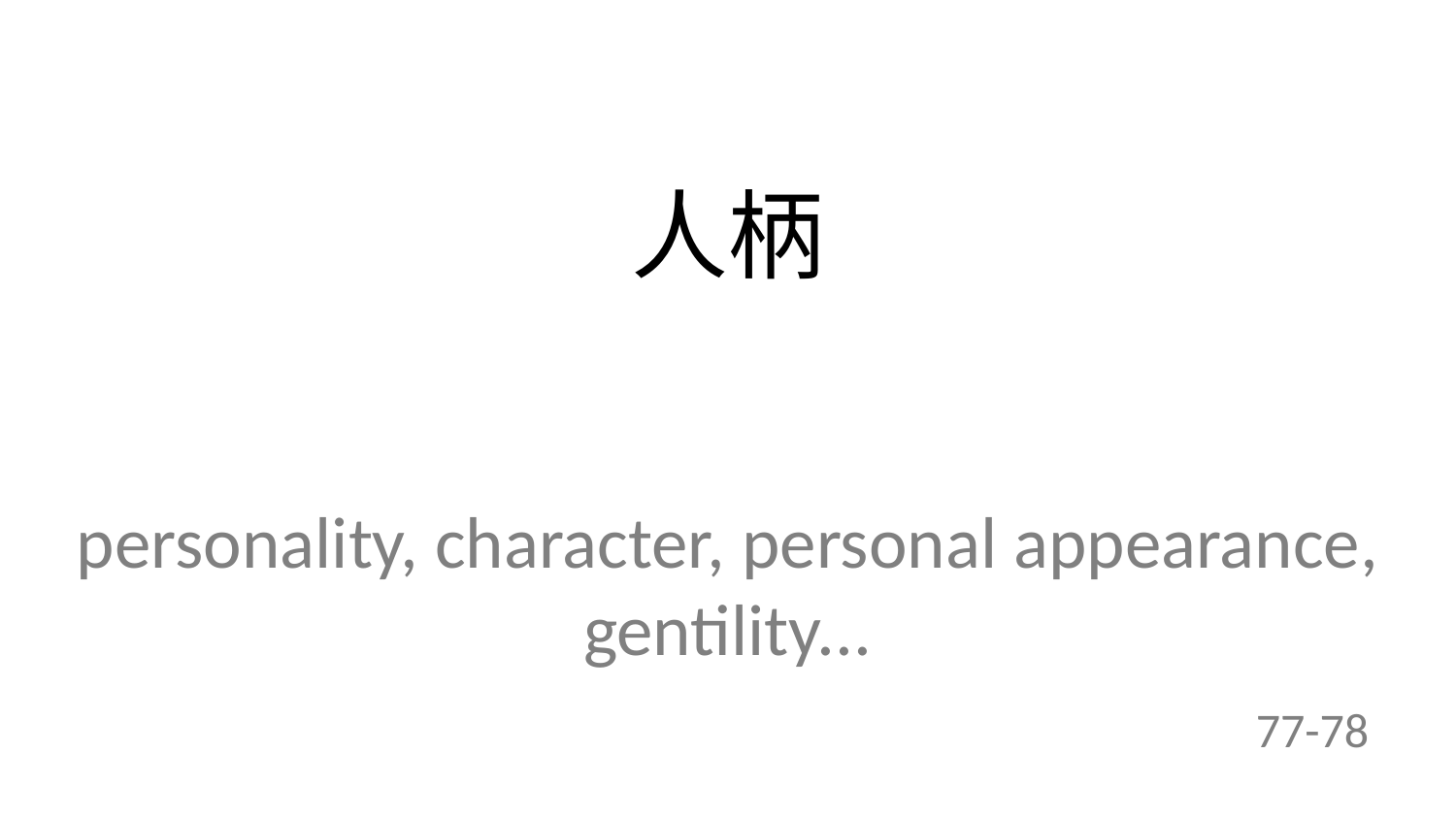

人柄

personality, character, personal appearance, gentility...
77-78